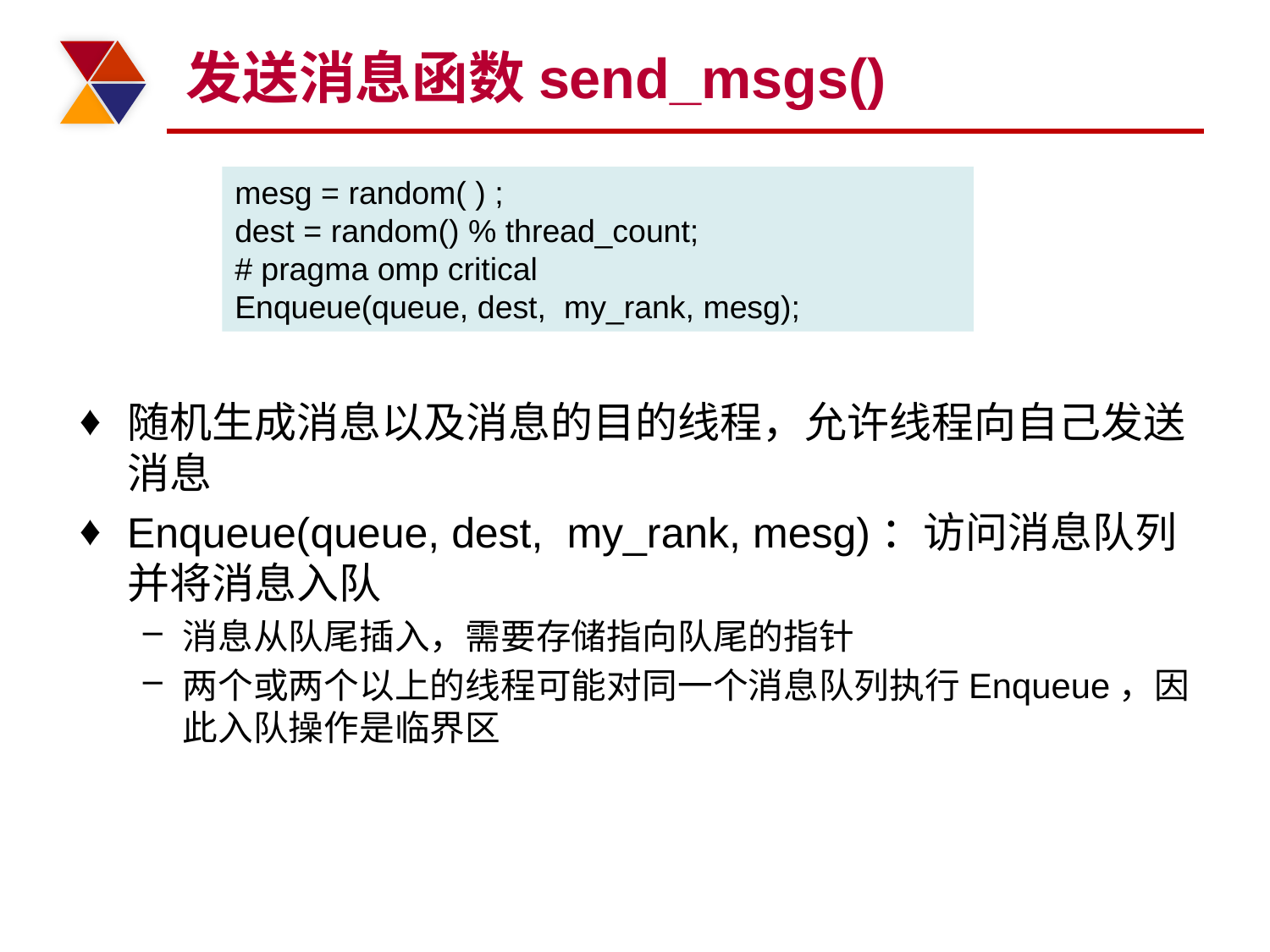

# 发送消息函数send_msgs()
mesg = random( ) ;
dest = random() % thread_count;
# pragma omp critical
Enqueue(queue, dest,  my_rank, mesg);
随机生成消息以及消息的目的线程，允许线程向自己发送消息
Enqueue(queue, dest,  my_rank, mesg)：访问消息队列并将消息入队
消息从队尾插入，需要存储指向队尾的指针
两个或两个以上的线程可能对同一个消息队列执行Enqueue，因此入队操作是临界区